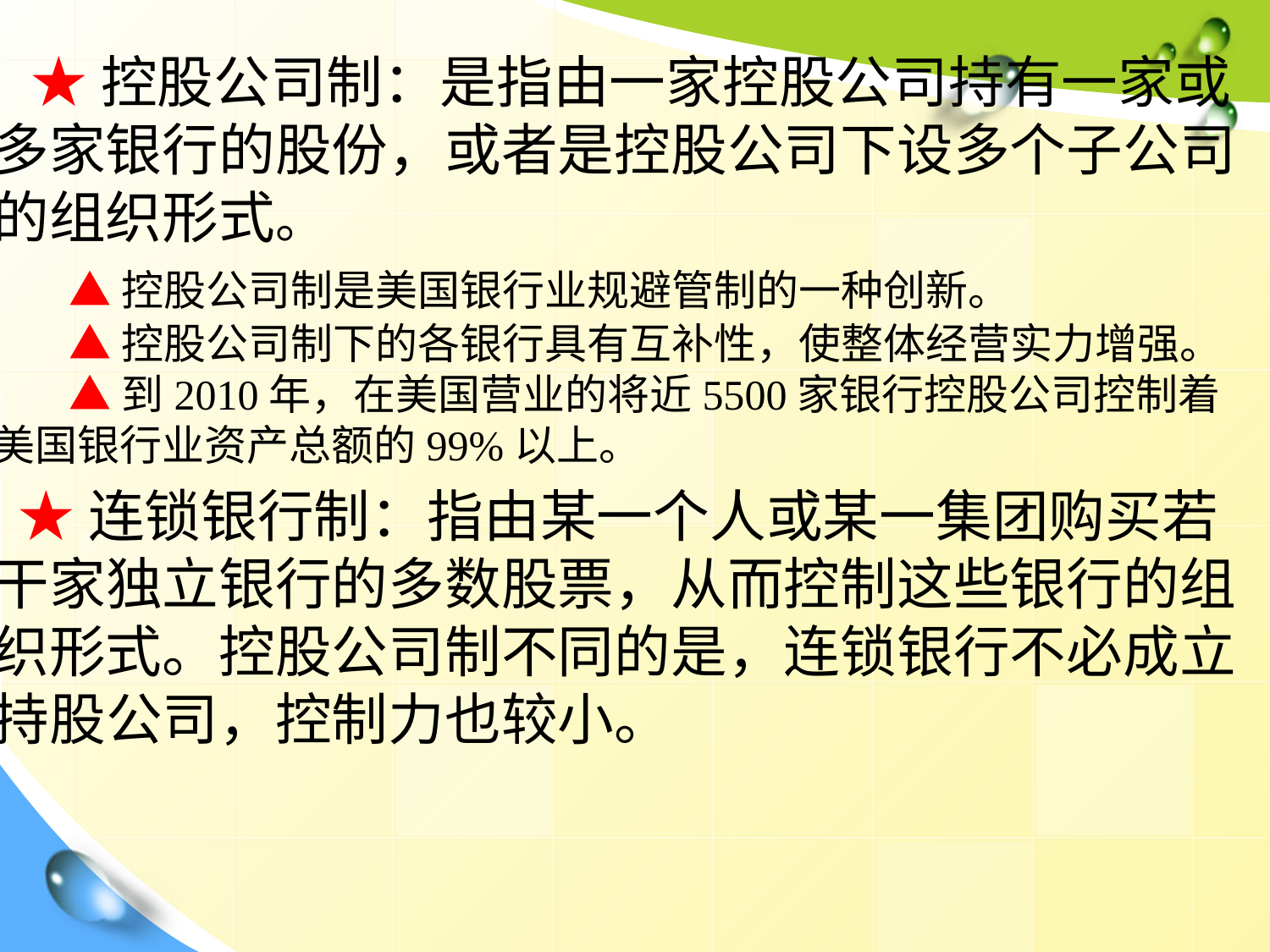

★控股公司制：是指由一家控股公司持有一家或多家银行的股份，或者是控股公司下设多个子公司的组织形式。
      ▲控股公司制是美国银行业规避管制的一种创新。
        ▲控股公司制下的各银行具有互补性，使整体经营实力增强。
        ▲到2010年，在美国营业的将近5500家银行控股公司控制着美国银行业资产总额的99%以上。
  ★连锁银行制：指由某一个人或某一集团购买若干家独立银行的多数股票，从而控制这些银行的组织形式。控股公司制不同的是，连锁银行不必成立持股公司，控制力也较小。